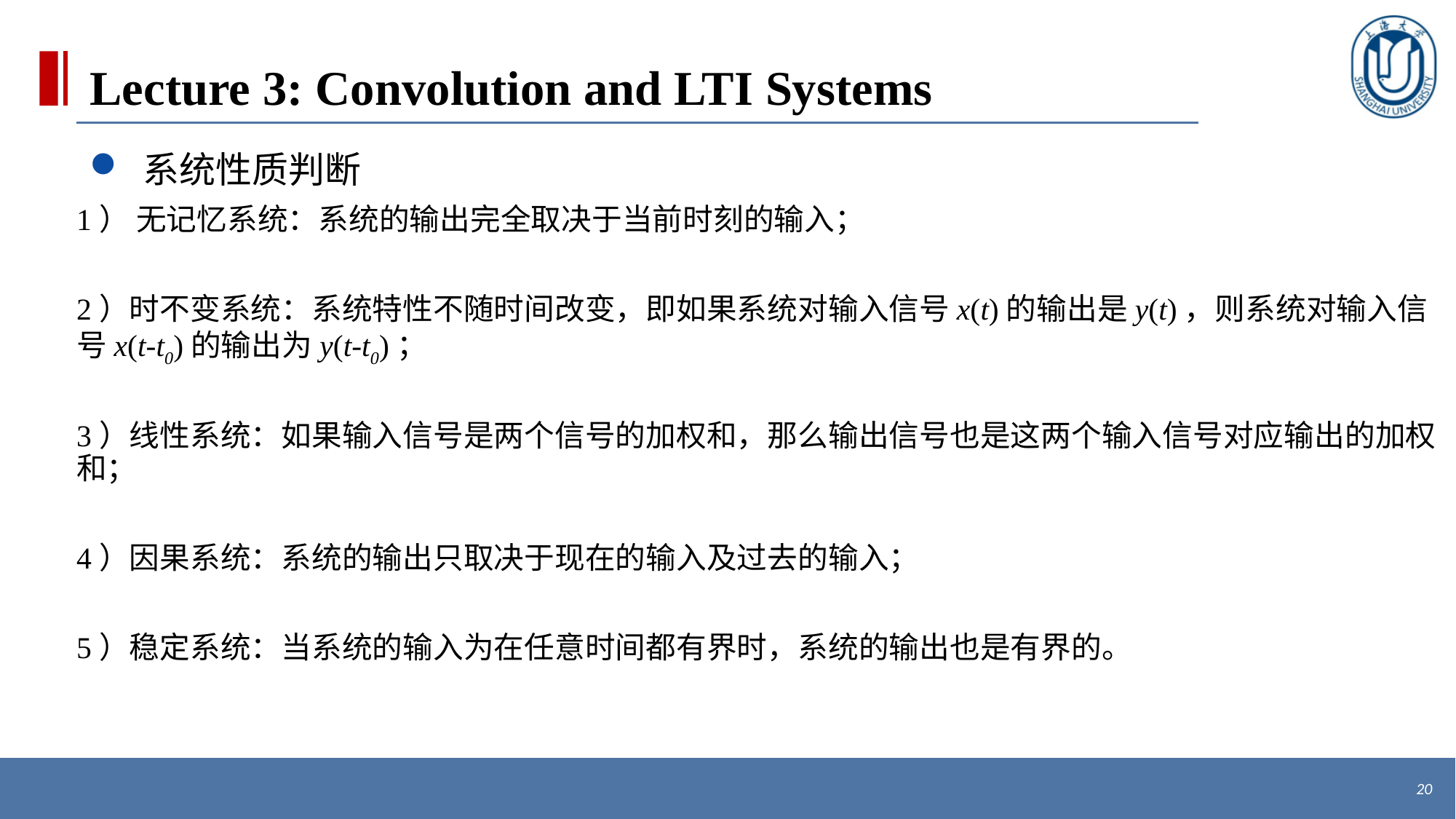

# Lecture 3: Convolution and LTI Systems
 系统性质判断
1） 无记忆系统：系统的输出完全取决于当前时刻的输入；

2）时不变系统：系统特性不随时间改变，即如果系统对输入信号x(t)的输出是y(t)，则系统对输入信号x(t-t0)的输出为y(t-t0)；

3）线性系统：如果输入信号是两个信号的加权和，那么输出信号也是这两个输入信号对应输出的加权和；

4）因果系统：系统的输出只取决于现在的输入及过去的输入；

5）稳定系统：当系统的输入为在任意时间都有界时，系统的输出也是有界的。

20